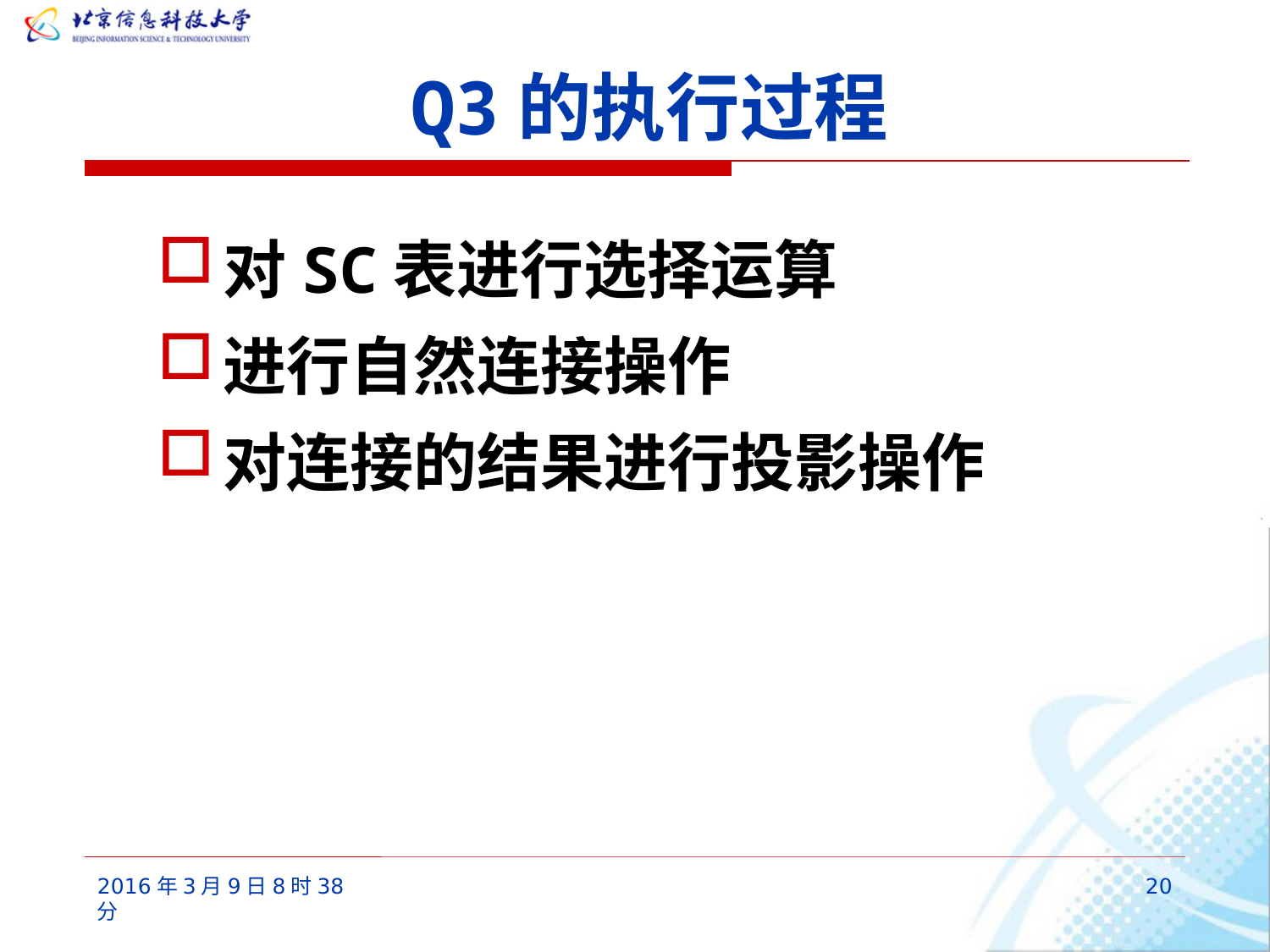

# Q3的执行过程
对SC表进行选择运算
进行自然连接操作
对连接的结果进行投影操作
2016年3月9日8时38分
20